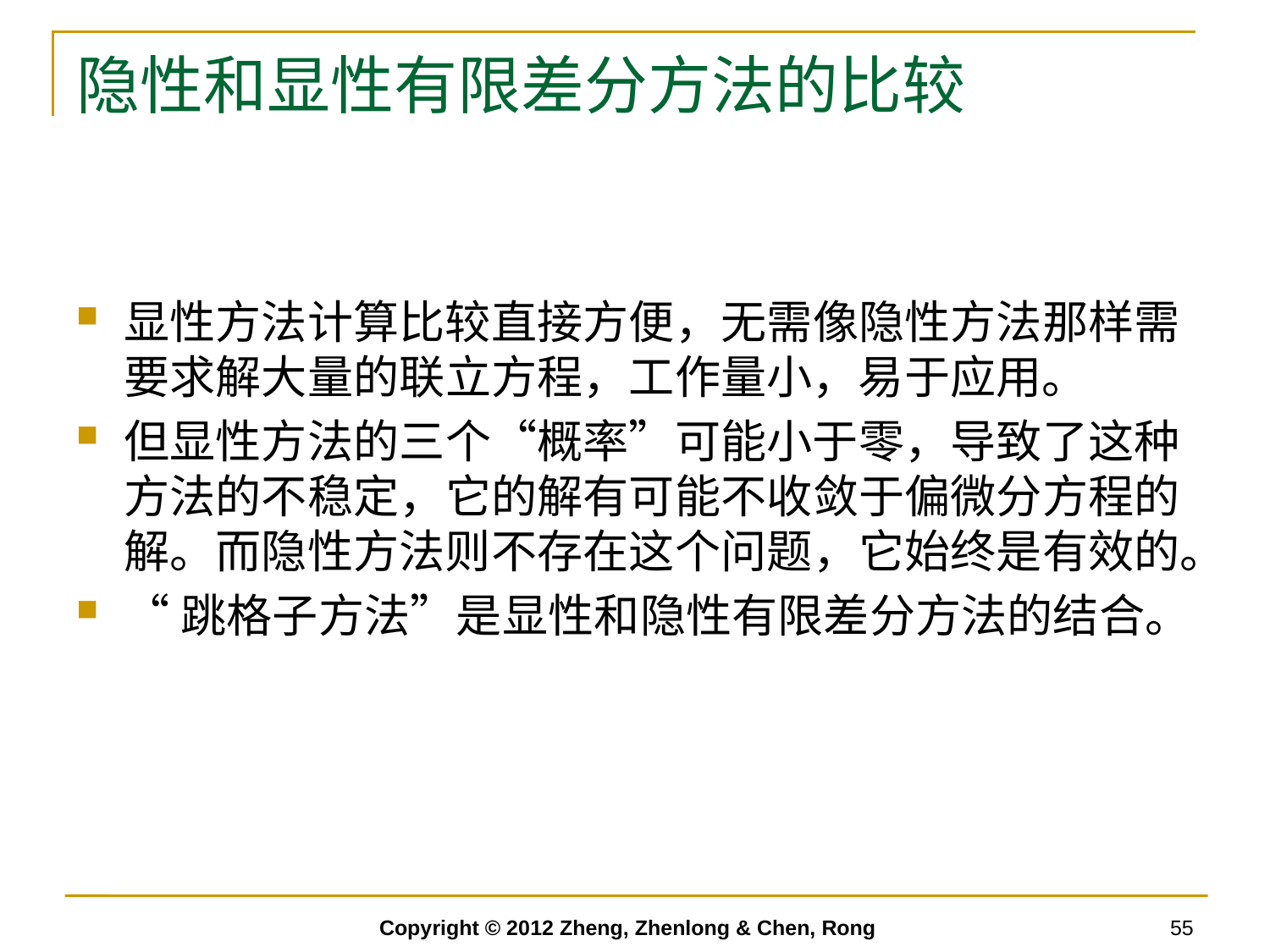

# 隐性和显性有限差分方法的比较

显性方法计算比较直接方便，无需像隐性方法那样需要求解大量的联立方程，工作量小，易于应用。
但显性方法的三个“概率”可能小于零，导致了这种方法的不稳定，它的解有可能不收敛于偏微分方程的解。而隐性方法则不存在这个问题，它始终是有效的。
“跳格子方法”是显性和隐性有限差分方法的结合。
Copyright © 2012 Zheng, Zhenlong & Chen, Rong
55